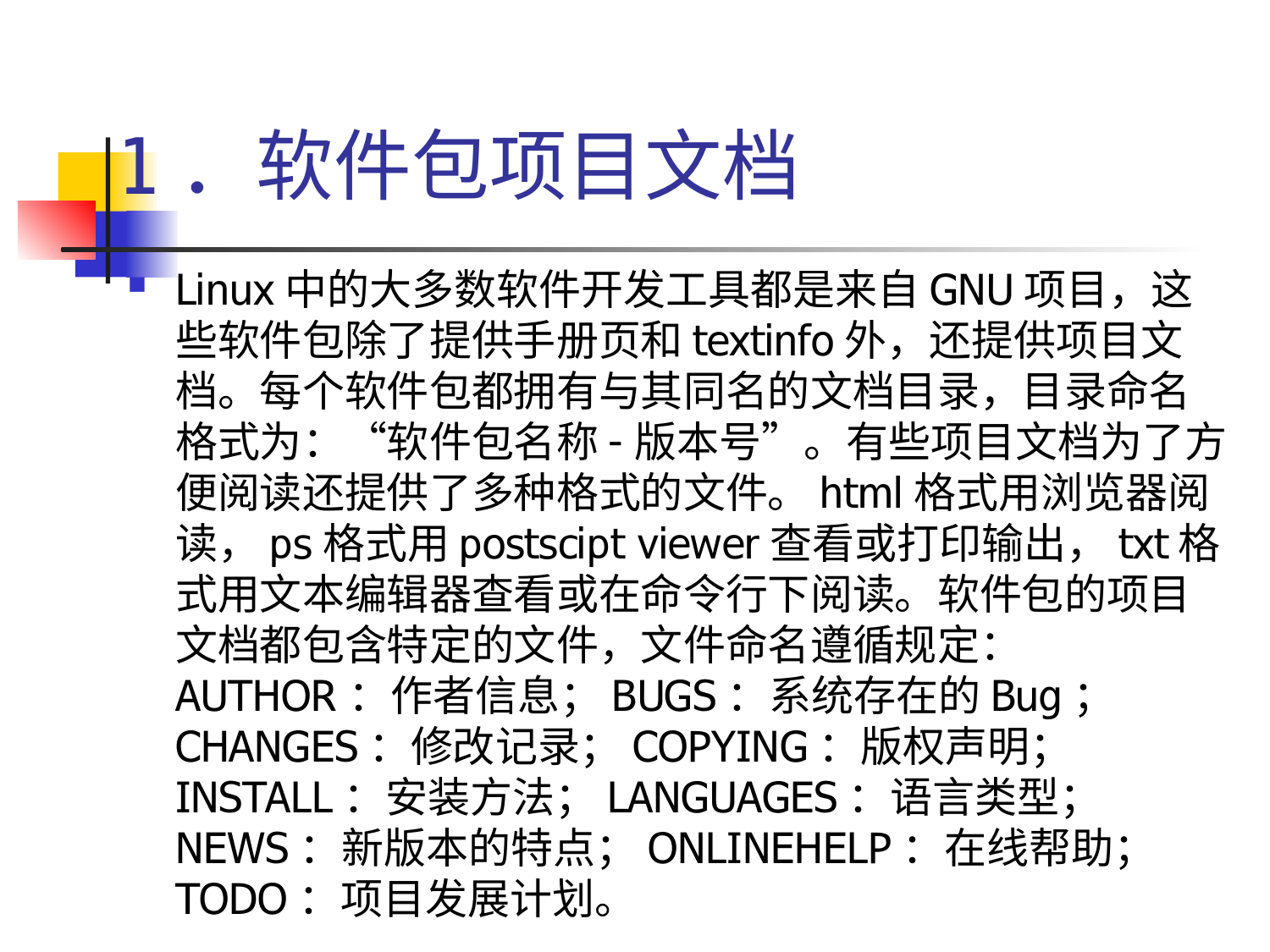

# 1．软件包项目文档
Linux中的大多数软件开发工具都是来自GNU项目，这些软件包除了提供手册页和textinfo外，还提供项目文档。每个软件包都拥有与其同名的文档目录，目录命名格式为：“软件包名称-版本号”。有些项目文档为了方便阅读还提供了多种格式的文件。html格式用浏览器阅读，ps格式用postscipt viewer查看或打印输出，txt格式用文本编辑器查看或在命令行下阅读。软件包的项目文档都包含特定的文件，文件命名遵循规定：AUTHOR：作者信息；BUGS：系统存在的Bug；CHANGES：修改记录；COPYING：版权声明；INSTALL：安装方法；LANGUAGES：语言类型；NEWS：新版本的特点；ONLINEHELP：在线帮助；TODO：项目发展计划。